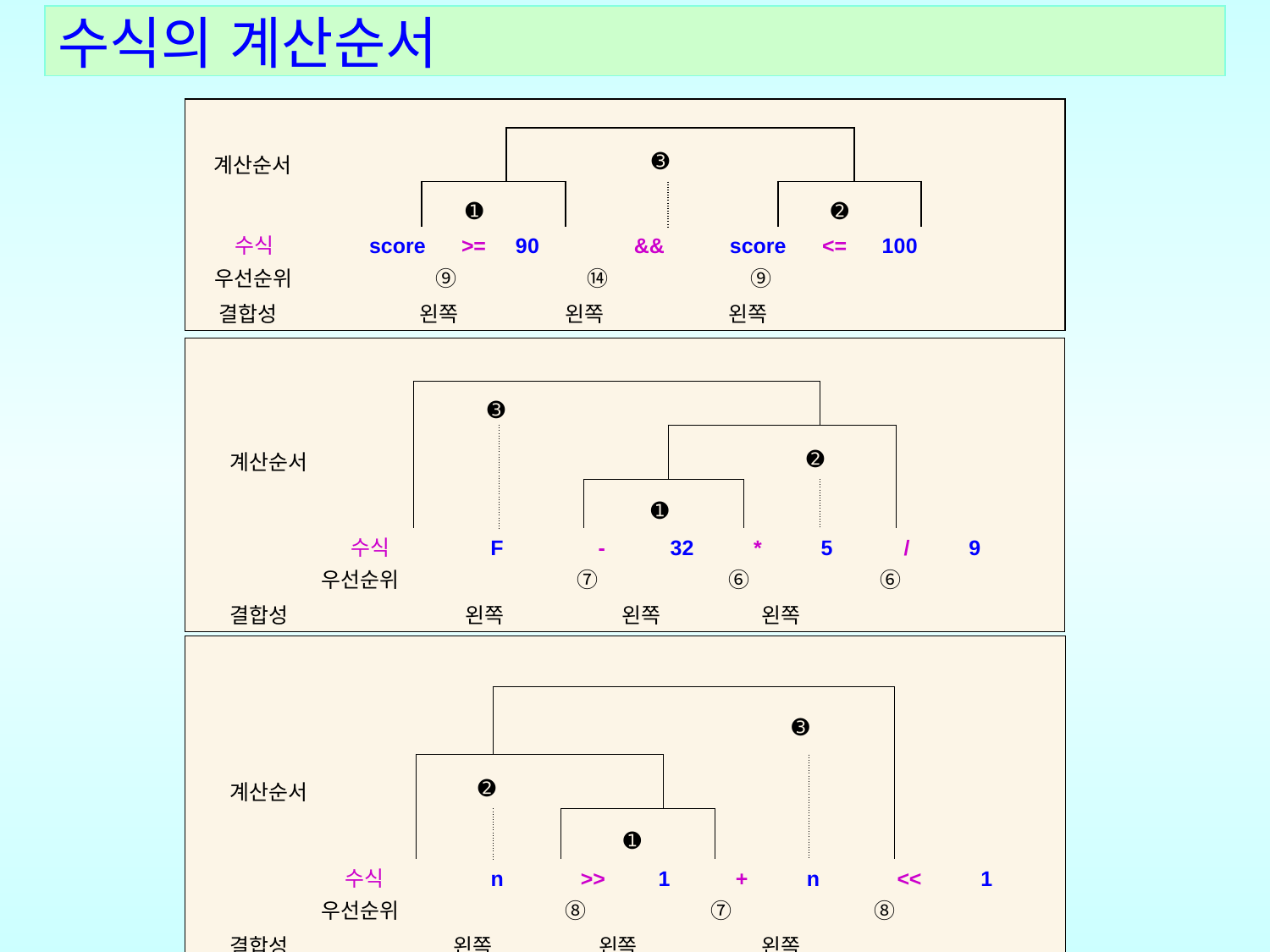

수식의 계산순서
|  |  |  |  |  |  |  |  |  |
| --- | --- | --- | --- | --- | --- | --- | --- | --- |
| 계산순서 |  |  |  | ➌ |  |  |  |  |
|  | ➊ |  |  |  |  | ➋ |  |  |
| 수식 score >= 90 && score <= 100 우선순위 ⑨ ⑭ ⑨ |  |  |  |  |  |  |  |  |
| 결합성 왼쪽 왼쪽 왼쪽 |  |  |  |  |  |  |  |  |
|  |  |  |  |  |  |  |  |  |
| --- | --- | --- | --- | --- | --- | --- | --- | --- |
|  |  | ➌ |  |  |  |  |  |  |
| 계산순서 |  |  |  |  |  | ➋ |  |  |
|  |  |  |  | ➊ |  |  |  |  |
| 수식 F - 32 \* 5 / 9 우선순위 ⑦ ⑥ ⑥ |  |  |  |  |  |  |  |  |
| 결합성 왼쪽 왼쪽 왼쪽 |  |  |  |  |  |  |  |  |
|  |  |  |  |  |  |  |  |
| --- | --- | --- | --- | --- | --- | --- | --- |
|  |  |  |  |  | ➌ |  |  |
| 계산순서 | ➋ |  |  |  |  |  |  |
|  |  |  | ➊ |  |  |  |  |
| 수식 n >> 1 + n << 1 우선순위 ⑧ ⑦ ⑧ |  |  |  |  |  |  |  |
| 결합성 왼쪽 왼쪽 왼쪽 |  |  |  |  |  |  |  |